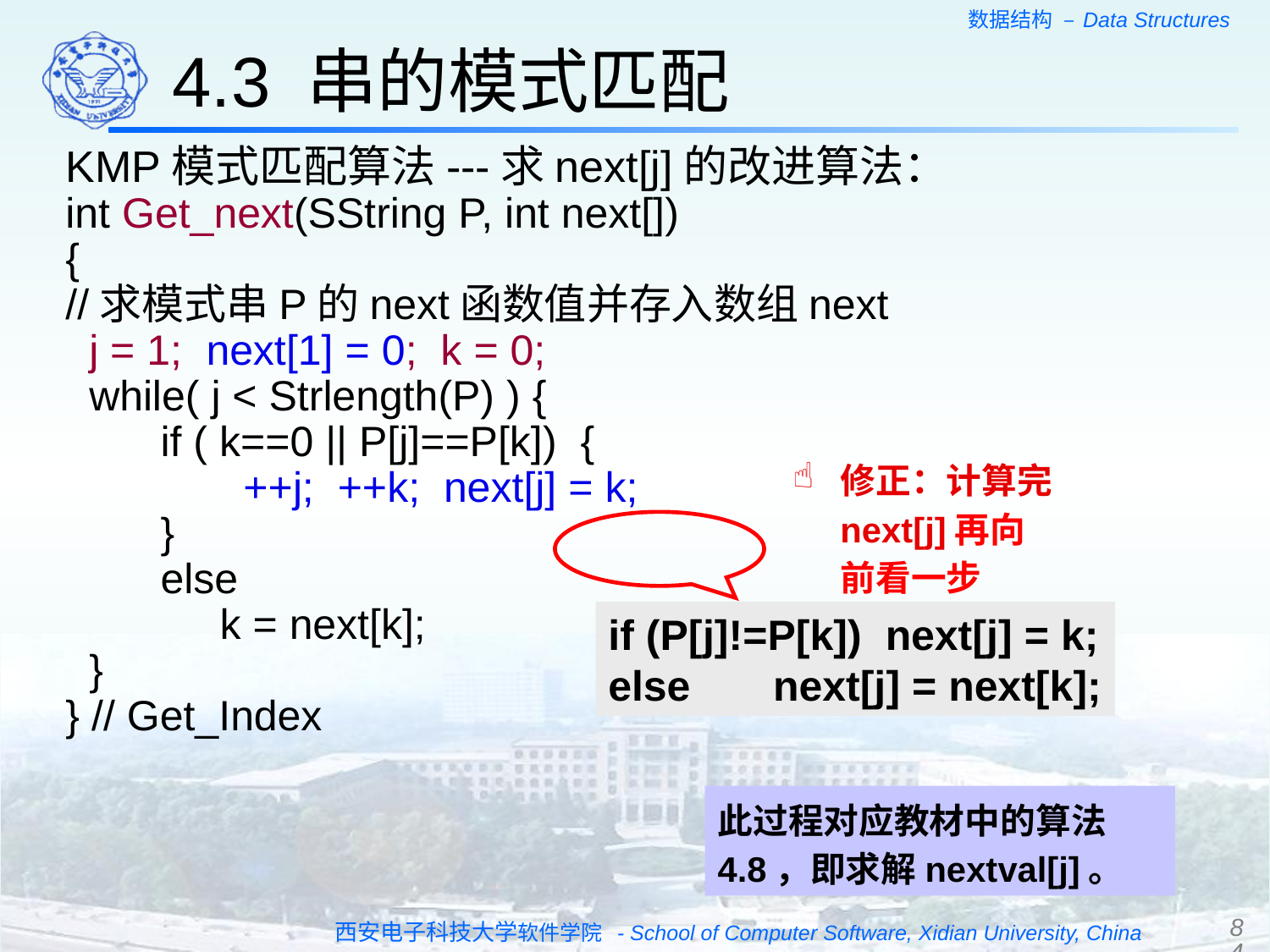

4.3 串的模式匹配
KMP模式匹配算法---求next[j]的改进算法：
int Get_next(SString P, int next[])
{
//求模式串P的next函数值并存入数组next
  j = 1;  next[1] = 0;  k = 0;
  while( j < Strlength(P) ) {
        if ( k==0 || P[j]==P[k])  {
               ++j;  ++k;  next[j] = k;
        }
        else
             k = next[k];
  }
} // Get_Index
修正：计算完next[j]再向前看一步

if (P[j]!=P[k])  next[j] = k;
else       next[j] = next[k];
此过程对应教材中的算法4.8，即求解nextval[j]。
84